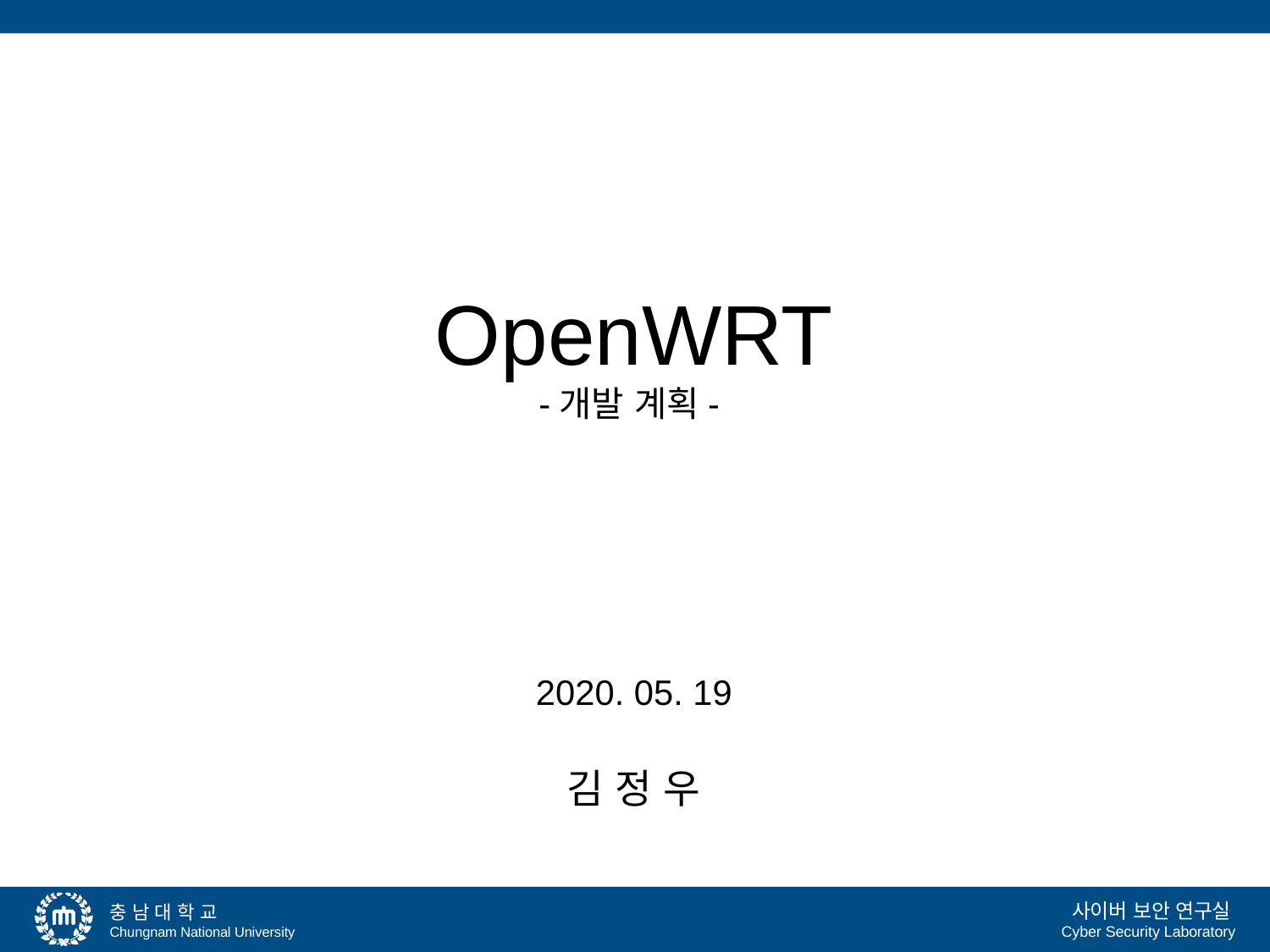

OpenWRT
-개발 계획-
2020. 05. 19
김 정 우